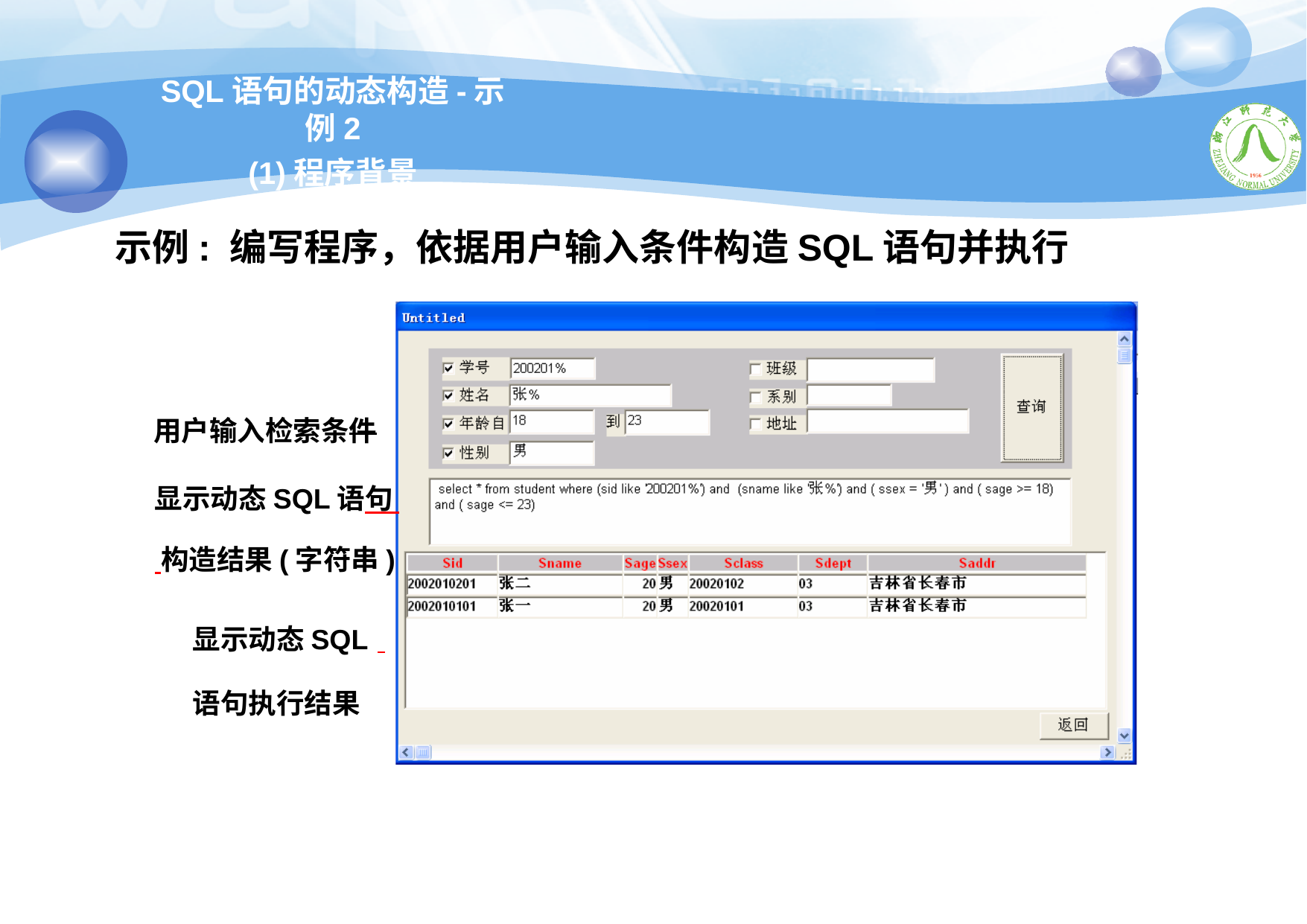

# SQL语句的动态构造-示例2
(1)程序背景
示例: 编写程序，依据用户输入条件构造SQL语句并执行

用户输入检索条件

显示动态SQL语句 	 构造结果(字符串)

显示动态SQL
语句执行结果